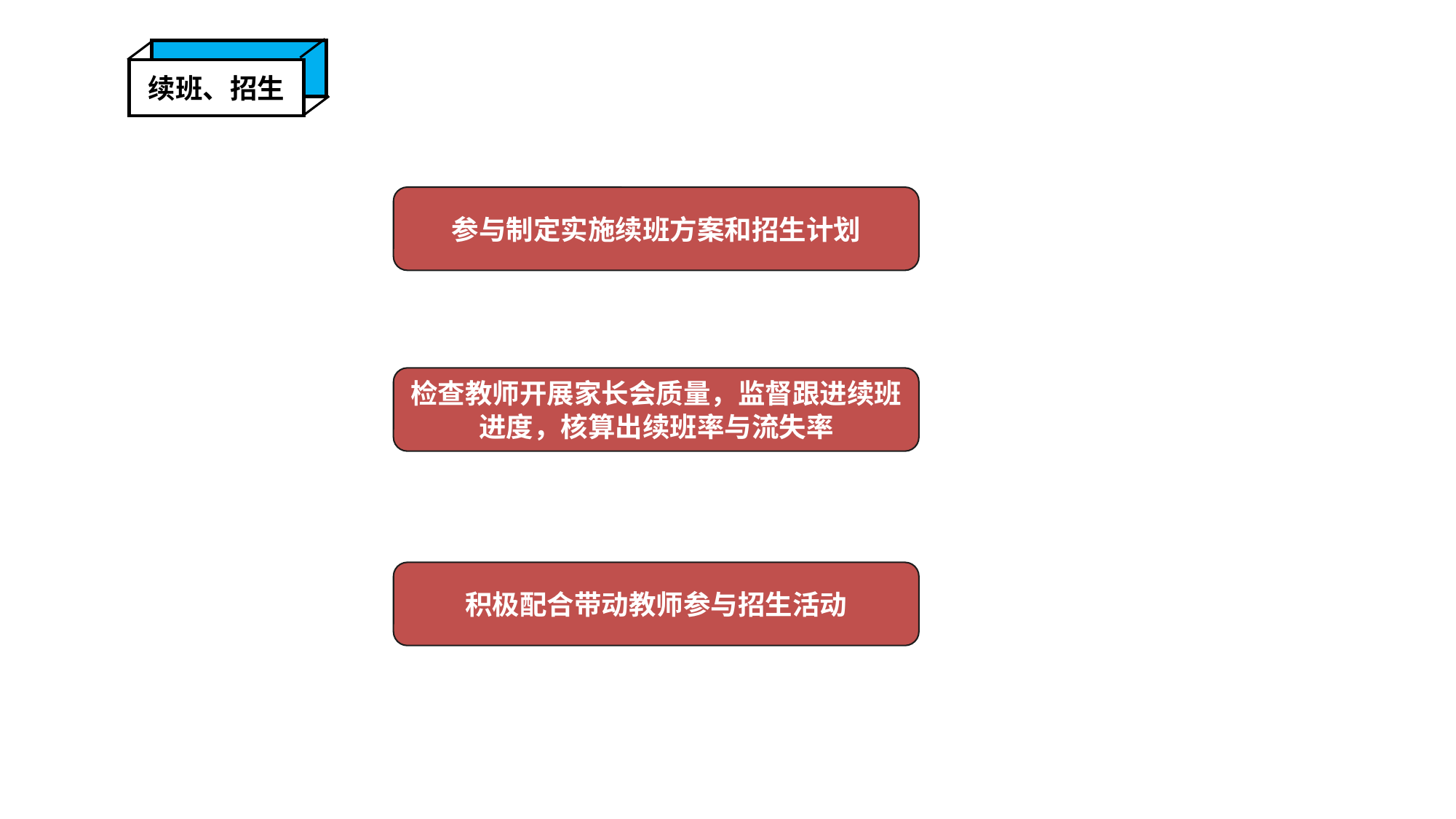

续班、招生
参与制定实施续班方案和招生计划
检查教师开展家长会质量，监督跟进续班进度，核算出续班率与流失率
积极配合带动教师参与招生活动